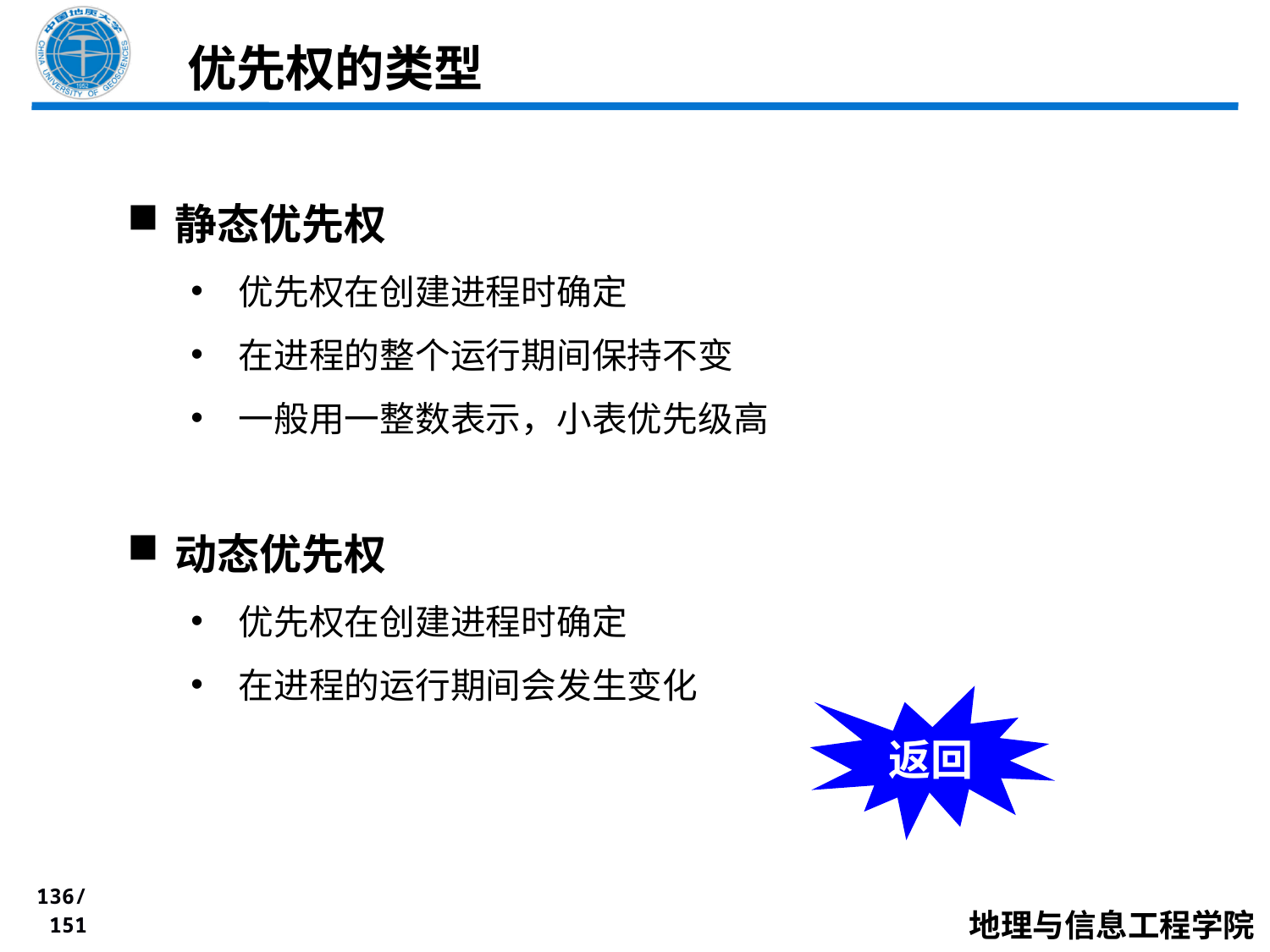

优先权的类型
静态优先权
优先权在创建进程时确定
在进程的整个运行期间保持不变
一般用一整数表示，小表优先级高

动态优先权
优先权在创建进程时确定
在进程的运行期间会发生变化
返回